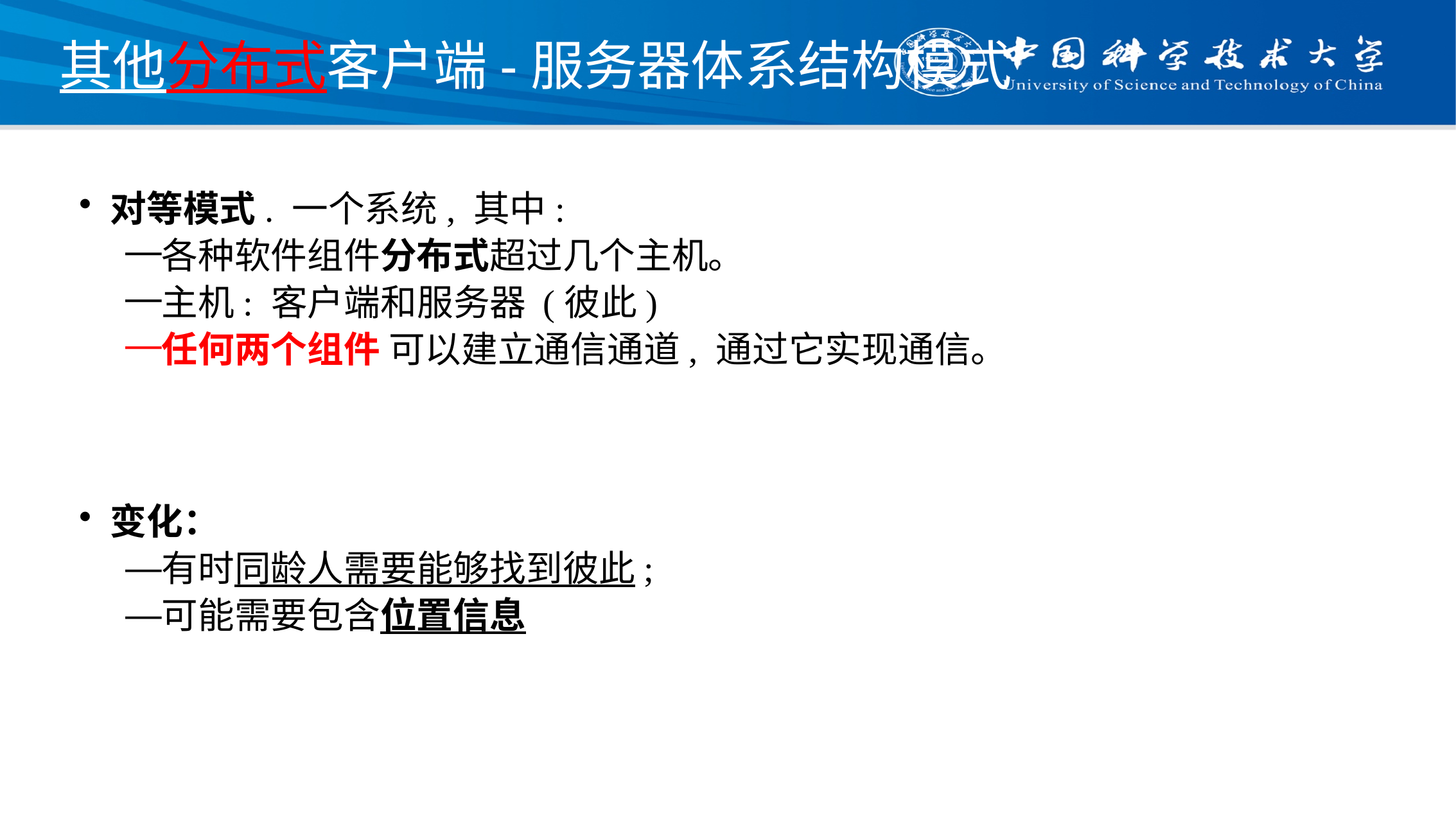

# 其他分布式客户端-服务器体系结构模式
对等模式. 一个系统, 其中:
各种软件组件分布式超过几个主机。
主机: 客户端和服务器 (彼此)
任何两个组件 可以建立通信通道, 通过它实现通信。

变化：
有时同龄人需要能够找到彼此;
可能需要包含位置信息